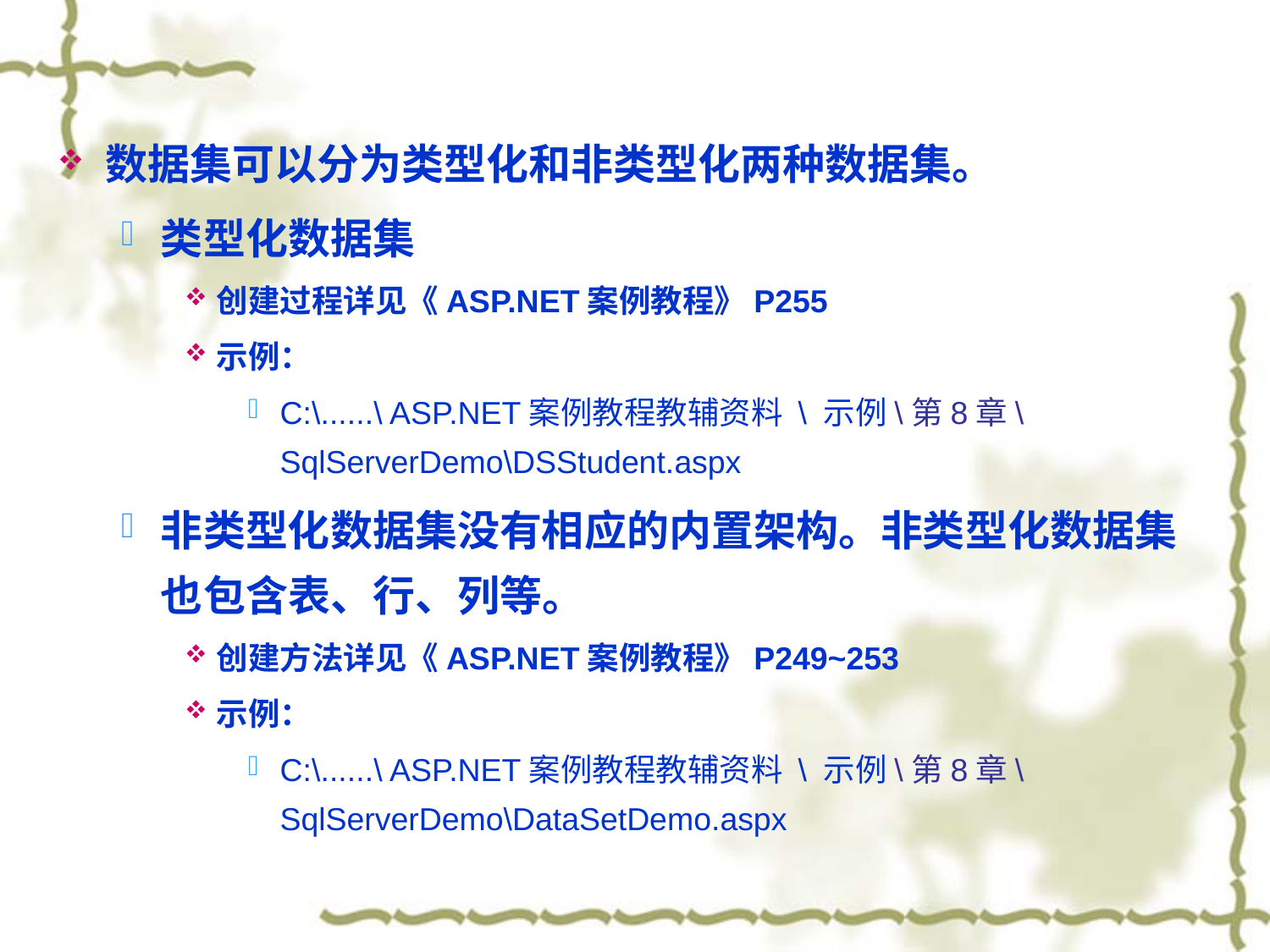

数据集可以分为类型化和非类型化两种数据集。
类型化数据集
创建过程详见《ASP.NET案例教程》P255
示例：
C:\......\ ASP.NET案例教程教辅资料 \ 示例\第8章\SqlServerDemo\DSStudent.aspx
非类型化数据集没有相应的内置架构。非类型化数据集也包含表、行、列等。
创建方法详见《ASP.NET案例教程》P249~253
示例：
C:\......\ ASP.NET案例教程教辅资料 \ 示例\第8章\SqlServerDemo\DataSetDemo.aspx